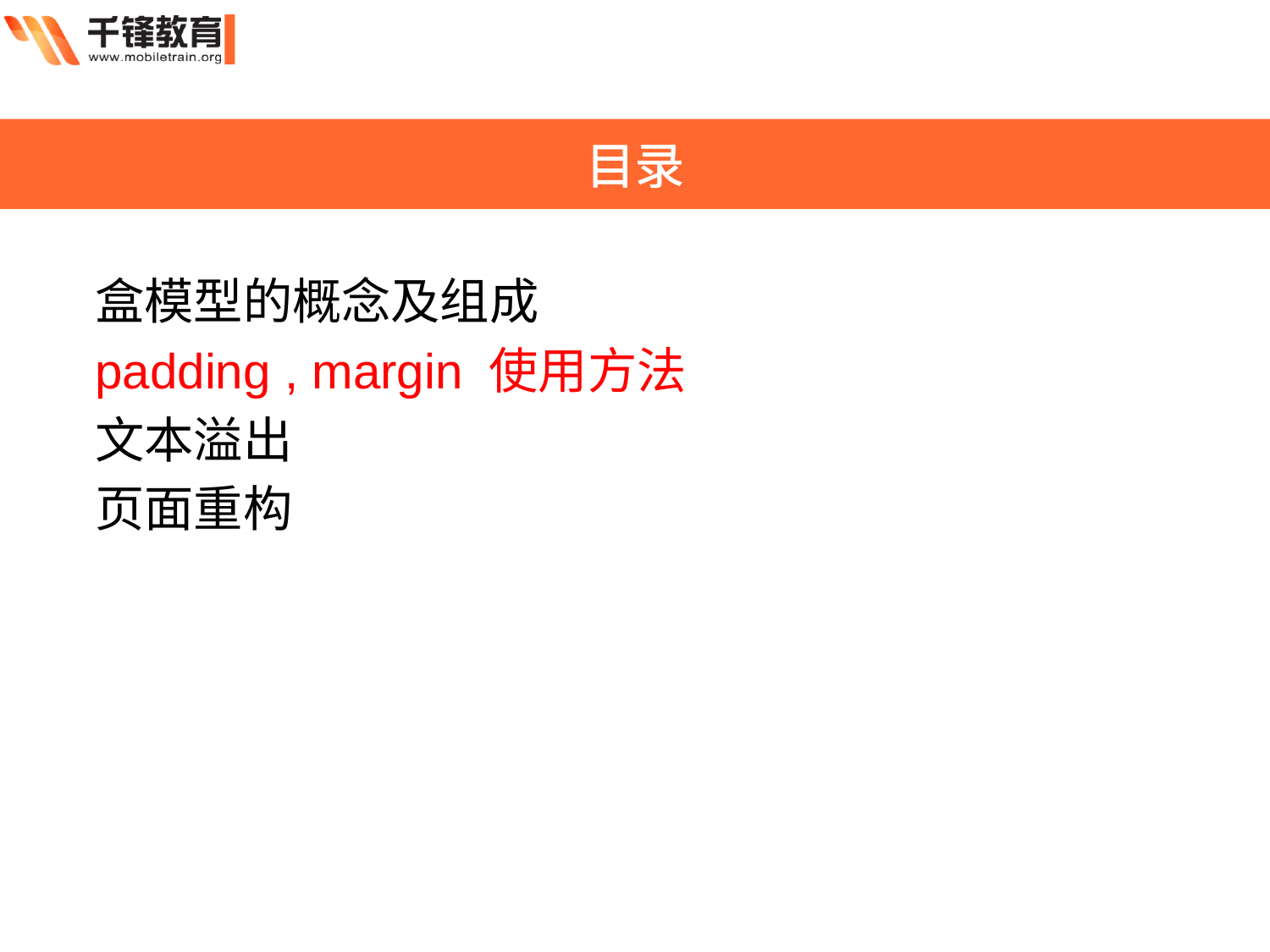

目录
盒模型的概念及组成
padding , margin 使用方法
文本溢出
页面重构